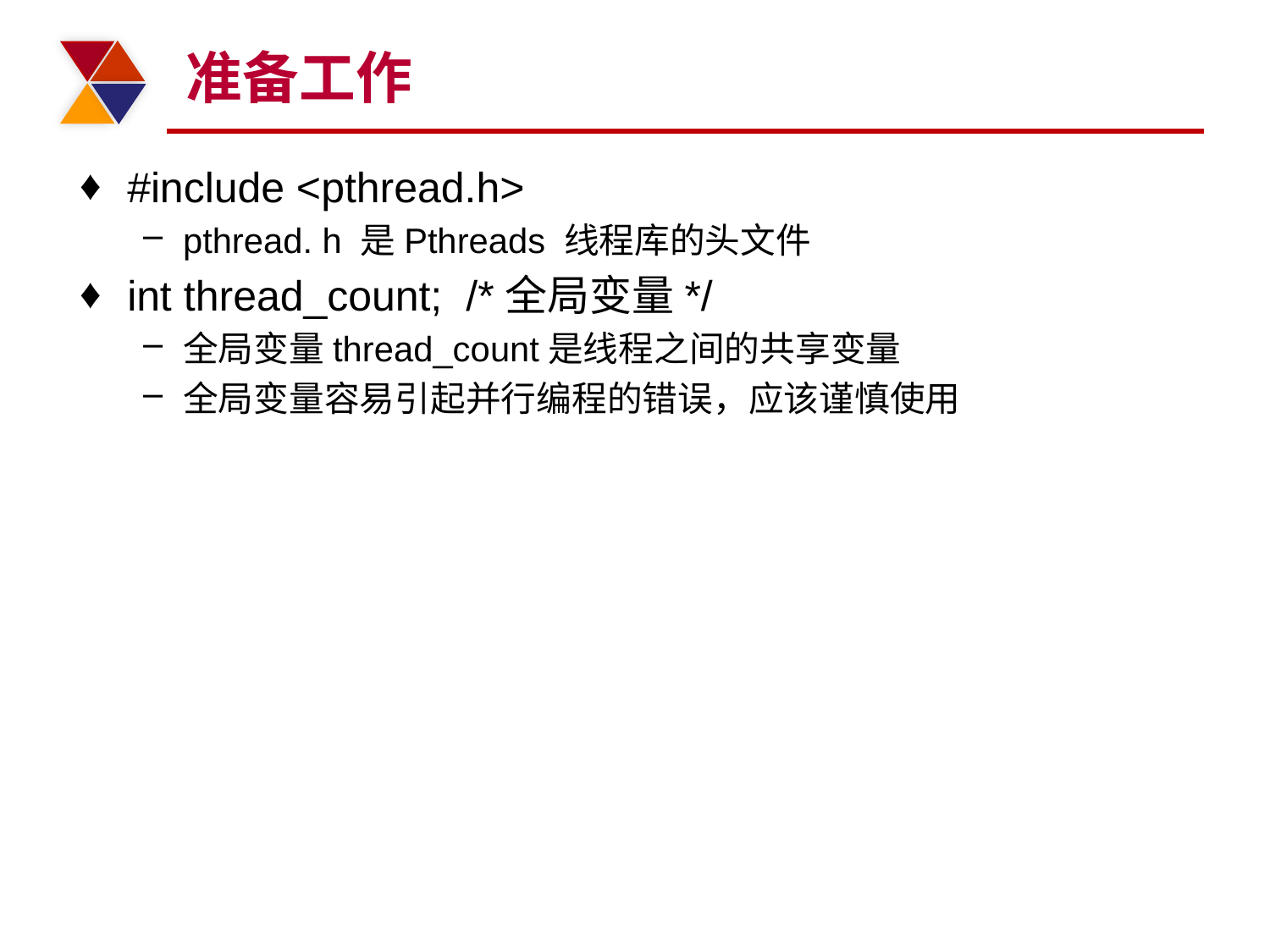

# 准备工作
#include <pthread.h>
pthread. h 是Pthreads 线程库的头文件
int thread_count;  /*全局变量*/
全局变量thread_count是线程之间的共享变量
全局变量容易引起并行编程的错误，应该谨慎使用